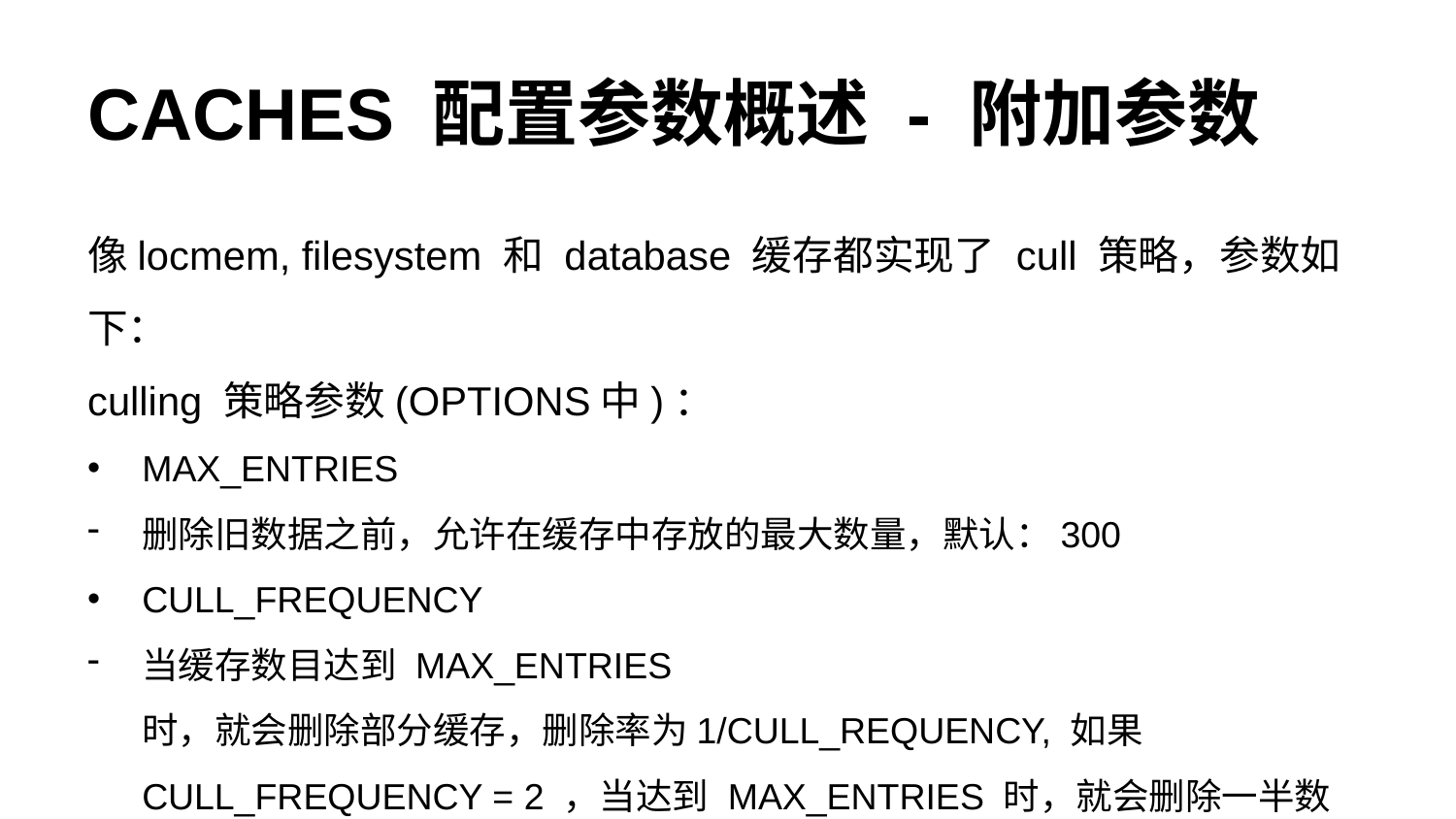

# CACHES 配置参数概述 - 附加参数
像locmem, filesystem 和 database 缓存都实现了 cull 策略，参数如下：
culling 策略参数(OPTIONS中)：
MAX_ENTRIES
删除旧数据之前，允许在缓存中存放的最大数量，默认：300
CULL_FREQUENCY
当缓存数目达到 MAX_ENTRIES 时，就会删除部分缓存，删除率为1/CULL_REQUENCY, 如果 CULL_FREQUENCY = 2 ，当达到 MAX_ENTRIES 时，就会删除一半数据。默认值：3